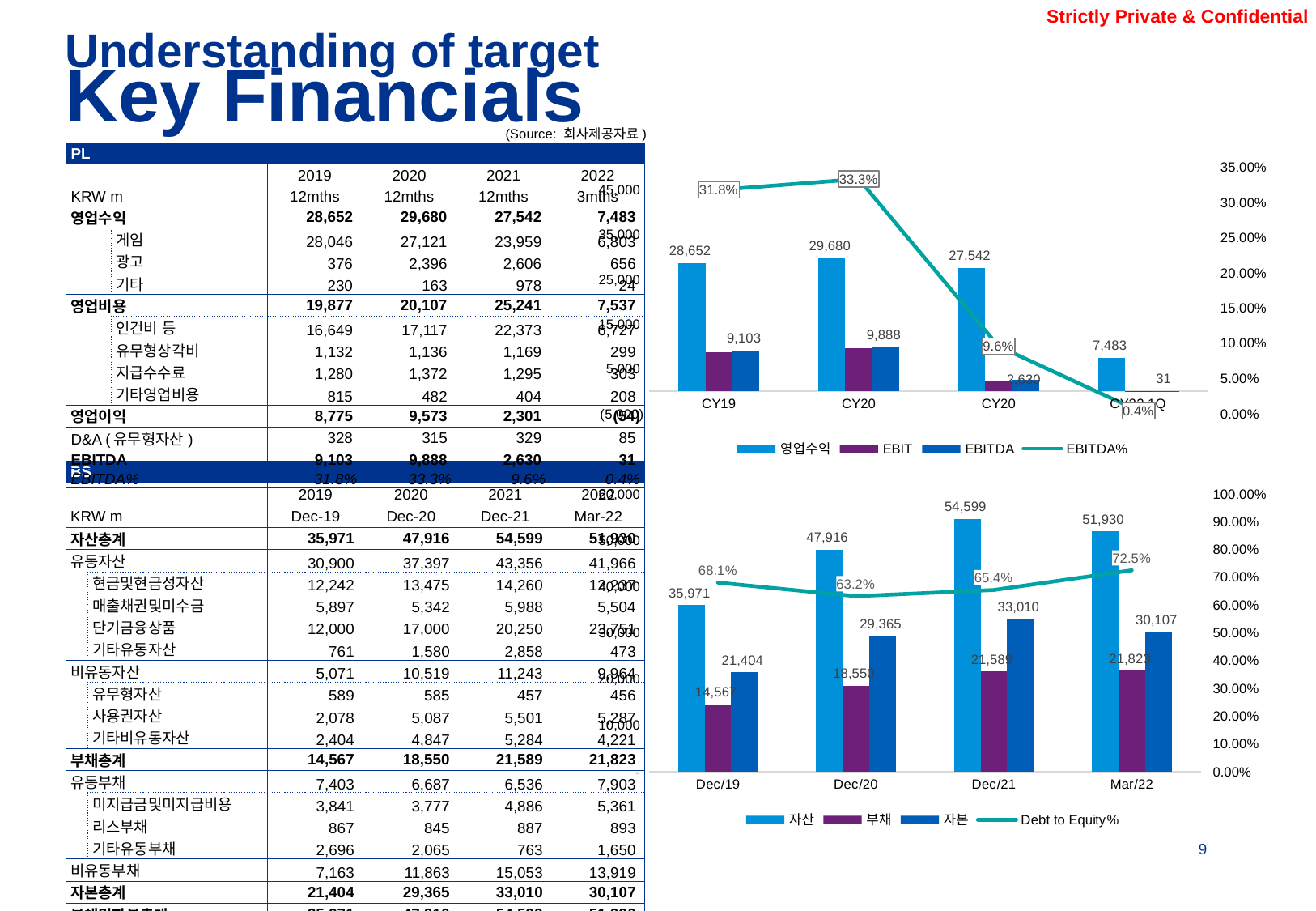

Understanding of target
Key Financials
(Source: 회사제공자료)
| PL |  |  |  |  |  |  |
| --- | --- | --- | --- | --- | --- | --- |
|  |  |  | 2019 | 2020 | 2021 | 2022 |
| KRW m |  |  | 12mths | 12mths | 12mths | 3mths |
| 영업수익 |  |  | 28,652 | 29,680 | 27,542 | 7,483 |
|  | 게임 | 게임 | 28,046 | 27,121 | 23,959 | 6,803 |
|  | 광고 | 광고 | 376 | 2,396 | 2,606 | 656 |
|  | 기타 | 기타 | 230 | 163 | 978 | 24 |
| 영업비용 |  |  | 19,877 | 20,107 | 25,241 | 7,537 |
|  | 인건비 등 | 인건비 등 | 16,649 | 17,117 | 22,373 | 6,727 |
|  | 유무형상각비 | 유무형상각비 | 1,132 | 1,136 | 1,169 | 299 |
|  | 지급수수료 | 지급수수료 | 1,280 | 1,372 | 1,295 | 303 |
|  | 기타영업비용 | 기타영업비용 | 815 | 482 | 404 | 208 |
| 영업이익 |  |  | 8,775 | 9,573 | 2,301 | (54) |
| D&A (유무형자산) |  |  | 328 | 315 | 329 | 85 |
| EBITDA |  |  | 9,103 | 9,888 | 2,630 | 31 |
| EBITDA% |  |  | 31.8% | 33.3% | 9.6% | 0.4% |

### Chart

| Category | 영업수익 |  | EBITDA | EBITDA% |
|---|---|---|---|---|
| CY19 | 28652.055146 | 8775.125432999997 | 9103.160043999997 | 0.31771403473900034 |
| CY20 | 29679.911604 | 9573.054911 | 9888.081073 | 0.3331573626272987 |
| CY20 | 27541.807574 | 2300.6882939999996 | 2629.5503619999995 | 0.09547486507321132 |
| CY22.1Q | 7482.955889 | -54.23073999999997 | 30.538590000000028 | 0.004081086465428986 |
| BS |  |  |  |  |  |  |
| --- | --- | --- | --- | --- | --- | --- |
|  |  |  | 2019 | 2020 | 2021 | 2022 |
| KRW m |  |  | Dec-19 | Dec-20 | Dec-21 | Mar-22 |
| 자산총계 |  |  | 35,971 | 47,916 | 54,599 | 51,930 |
| 유동자산 |  |  | 30,900 | 37,397 | 43,356 | 41,966 |
|  | 현금및현금성자산 |  | 12,242 | 13,475 | 14,260 | 12,237 |
|  | 매출채권및미수금 |  | 5,897 | 5,342 | 5,988 | 5,504 |
|  | 단기금융상품 |  | 12,000 | 17,000 | 20,250 | 23,751 |
|  | 기타유동자산 |  | 761 | 1,580 | 2,858 | 473 |
| 비유동자산 |  |  | 5,071 | 10,519 | 11,243 | 9,964 |
|  | 유무형자산 |  | 589 | 585 | 457 | 456 |
|  | 사용권자산 |  | 2,078 | 5,087 | 5,501 | 5,287 |
|  | 기타비유동자산 |  | 2,404 | 4,847 | 5,284 | 4,221 |
| 부채총계 |  |  | 14,567 | 18,550 | 21,589 | 21,823 |
| 유동부채 |  |  | 7,403 | 6,687 | 6,536 | 7,903 |
|  | 미지급금및미지급비용 |  | 3,841 | 3,777 | 4,886 | 5,361 |
|  | 리스부채 |  | 867 | 845 | 887 | 893 |
|  | 기타유동부채 |  | 2,696 | 2,065 | 763 | 1,650 |
| 비유동부채 |  |  | 7,163 | 11,863 | 15,053 | 13,919 |
| 자본총계 |  |  | 21,404 | 29,365 | 33,010 | 30,107 |
| 부채및자본총계 |  |  | 35,971 | 47,916 | 54,599 | 51,930 |
| Debt to Equity% |  |  | 68.1% | 63.2% | 65.4% | 72.5% |

### Chart

| Category |  |  |  | Debt to Equity% |
|---|---|---|---|---|
| 44914 | 35970.797507 | 14566.875043 | 21403.922464 | 0.6805703518829567 |
| 44915 | 47915.550119 | 18550.261997 | 29365.288122 | 0.6317071339443948 |
| 44916 | 54598.907842 | 21589.005766 | 33009.902076 | 0.6540160499808445 |
| 44642 | 51929.873914 | 21822.653045 | 30107.220869 | 0.7248312004602778 |